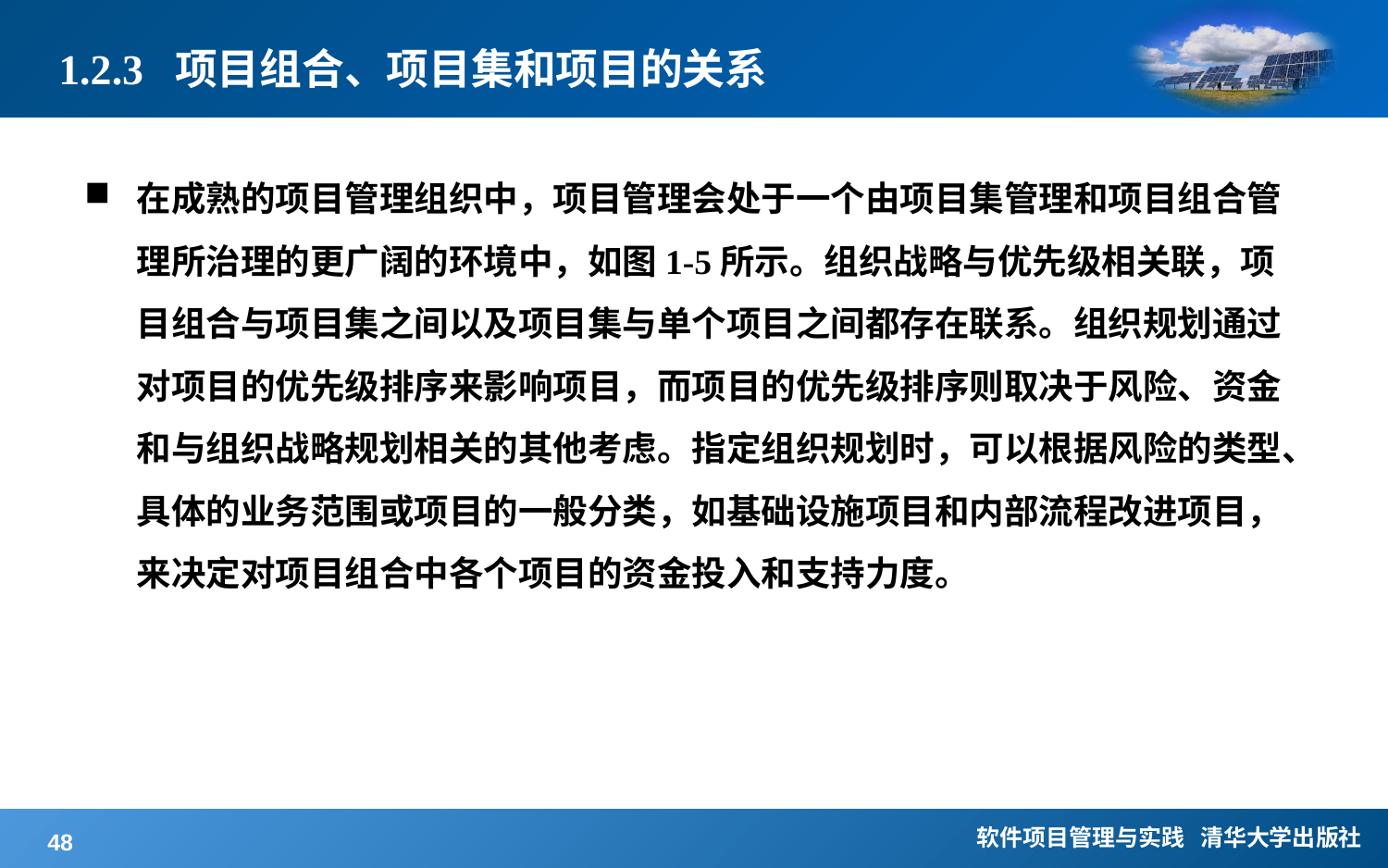

# 1.2.3  项目组合、项目集和项目的关系
在成熟的项目管理组织中，项目管理会处于一个由项目集管理和项目组合管理所治理的更广阔的环境中，如图1-5所示。组织战略与优先级相关联，项目组合与项目集之间以及项目集与单个项目之间都存在联系。组织规划通过对项目的优先级排序来影响项目，而项目的优先级排序则取决于风险、资金和与组织战略规划相关的其他考虑。指定组织规划时，可以根据风险的类型、具体的业务范围或项目的一般分类，如基础设施项目和内部流程改进项目，来决定对项目组合中各个项目的资金投入和支持力度。